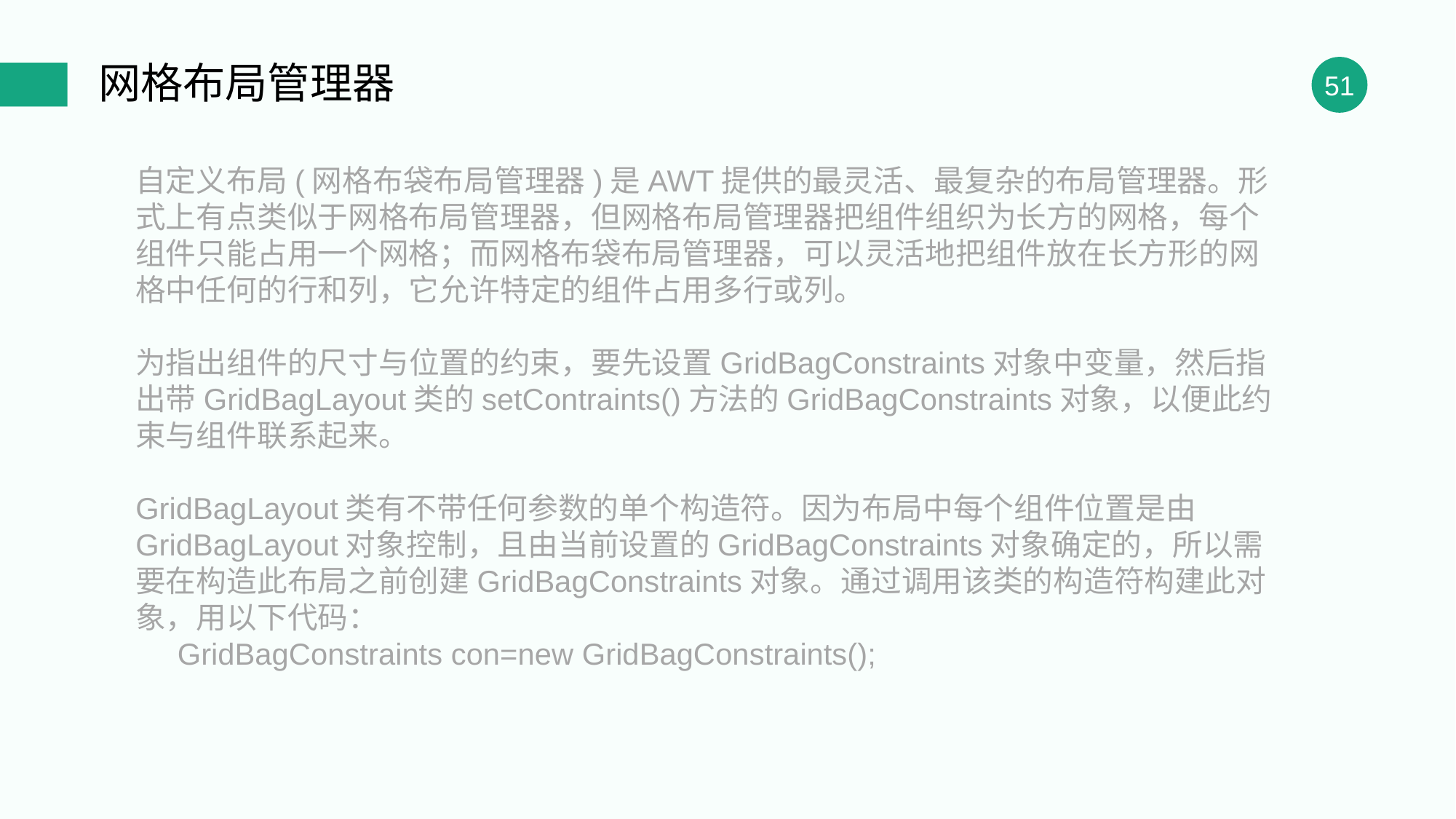

网格布局管理器
自定义布局(网格布袋布局管理器)是AWT提供的最灵活、最复杂的布局管理器。形式上有点类似于网格布局管理器，但网格布局管理器把组件组织为长方的网格，每个组件只能占用一个网格；而网格布袋布局管理器，可以灵活地把组件放在长方形的网格中任何的行和列，它允许特定的组件占用多行或列。

为指出组件的尺寸与位置的约束，要先设置GridBagConstraints对象中变量，然后指出带GridBagLayout类的setContraints()方法的GridBagConstraints对象，以便此约束与组件联系起来。

GridBagLayout类有不带任何参数的单个构造符。因为布局中每个组件位置是由GridBagLayout对象控制，且由当前设置的GridBagConstraints对象确定的，所以需要在构造此布局之前创建GridBagConstraints对象。通过调用该类的构造符构建此对象，用以下代码：
     GridBagConstraints con=new GridBagConstraints();